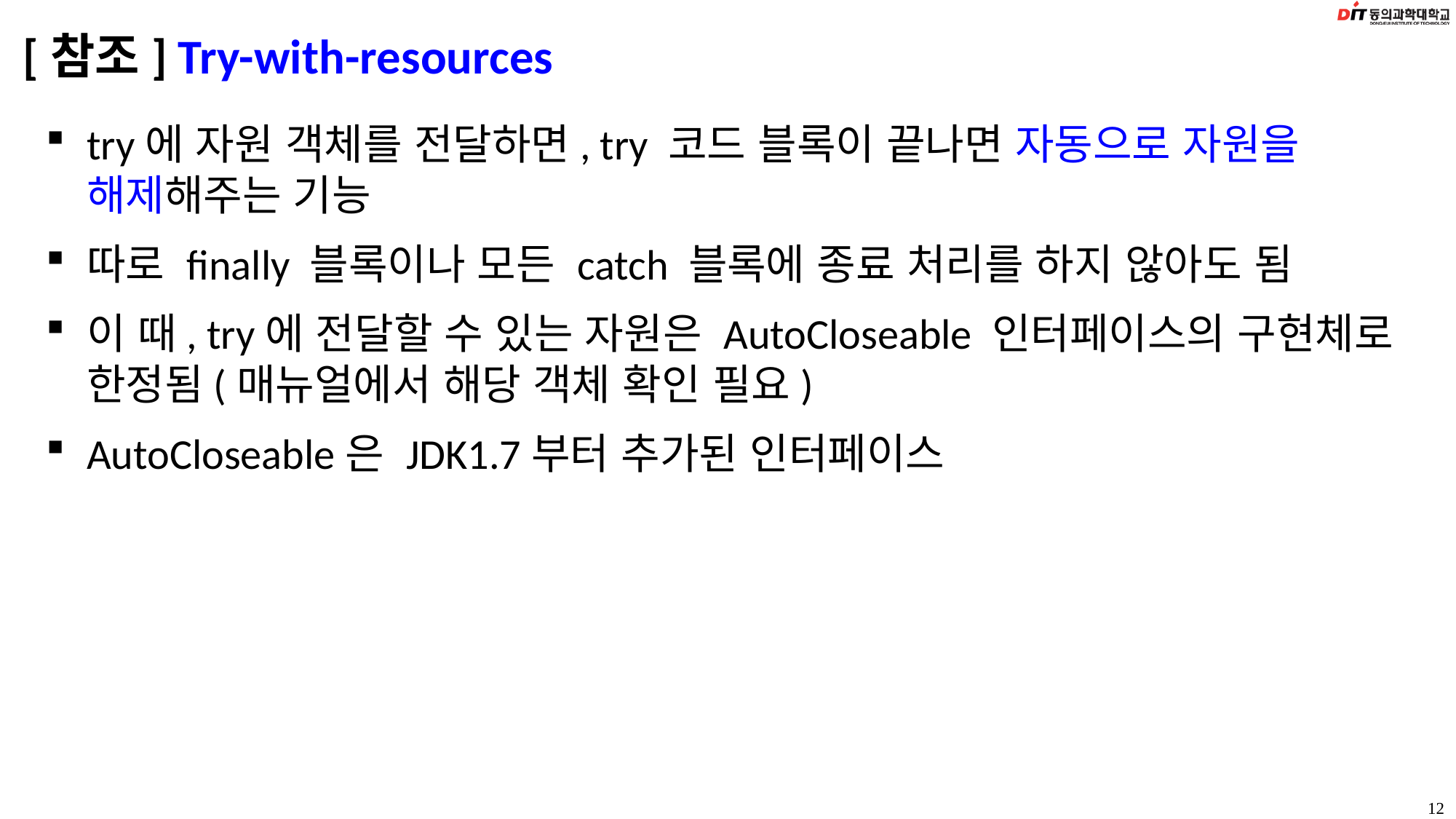

# [참조] Try-with-resources
try에 자원 객체를 전달하면, try 코드 블록이 끝나면 자동으로 자원을 해제해주는 기능
따로 finally 블록이나 모든 catch 블록에 종료 처리를 하지 않아도 됨
이 때, try에 전달할 수 있는 자원은 AutoCloseable 인터페이스의 구현체로 한정됨(매뉴얼에서 해당 객체 확인 필요)
AutoCloseable은 JDK1.7부터 추가된 인터페이스
12